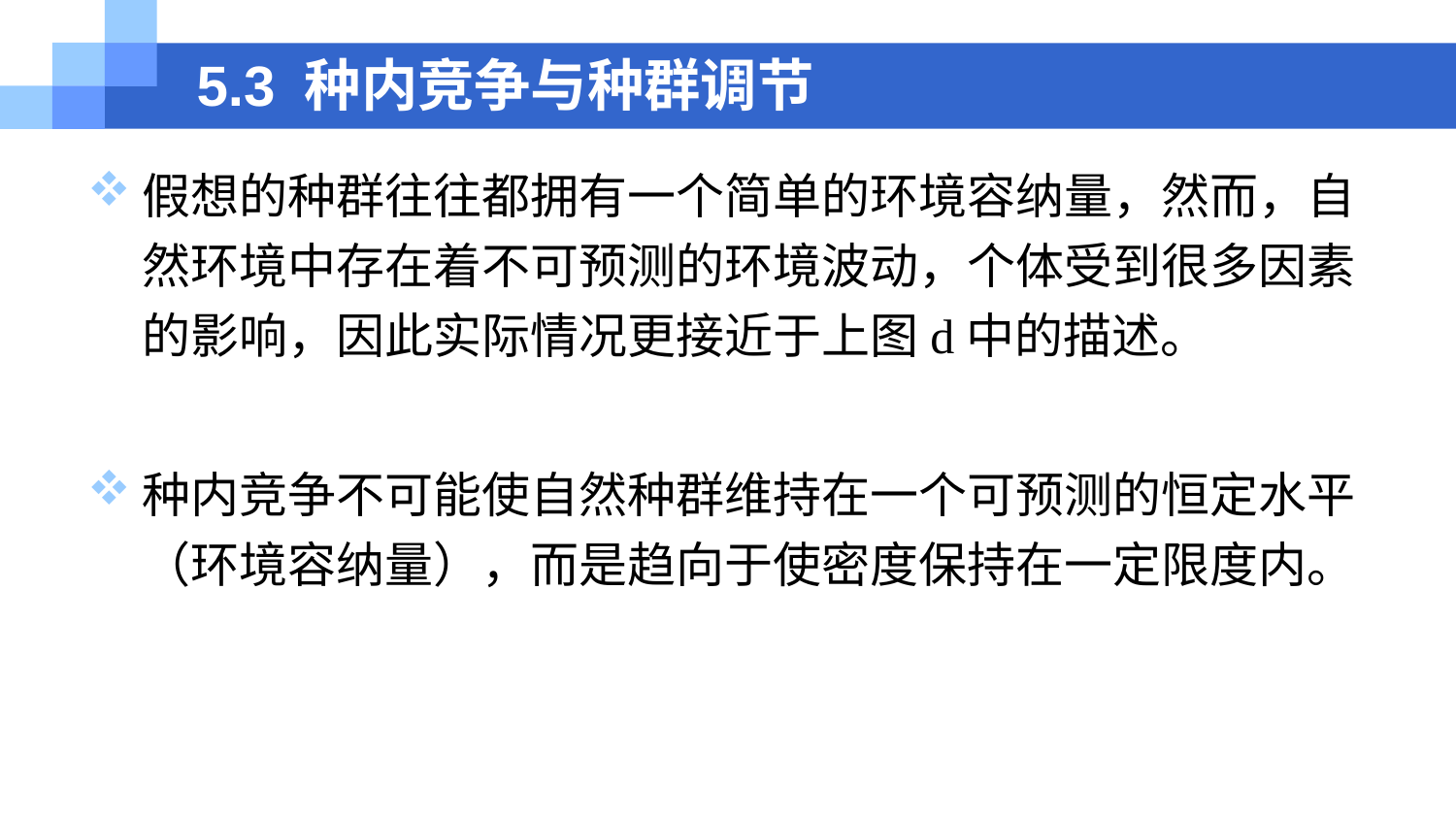

# 5.3 种内竞争与种群调节
假想的种群往往都拥有一个简单的环境容纳量，然而，自然环境中存在着不可预测的环境波动，个体受到很多因素的影响，因此实际情况更接近于上图d中的描述。

种内竞争不可能使自然种群维持在一个可预测的恒定水平（环境容纳量），而是趋向于使密度保持在一定限度内。